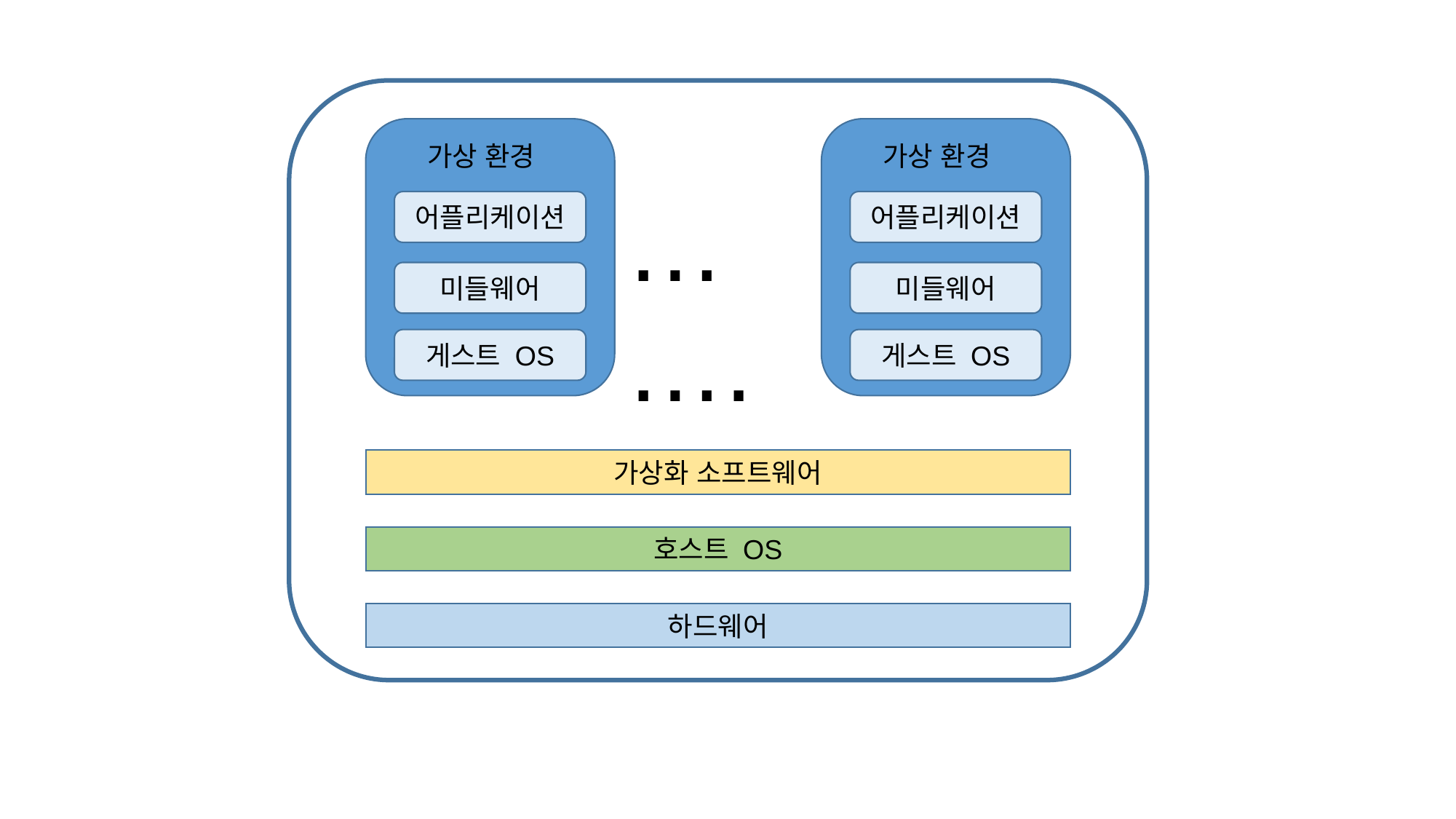

가상 환경
가상 환경
…….
어플리케이션
어플리케이션
미들웨어
미들웨어
게스트 OS
게스트 OS
가상화 소프트웨어
호스트 OS
하드웨어